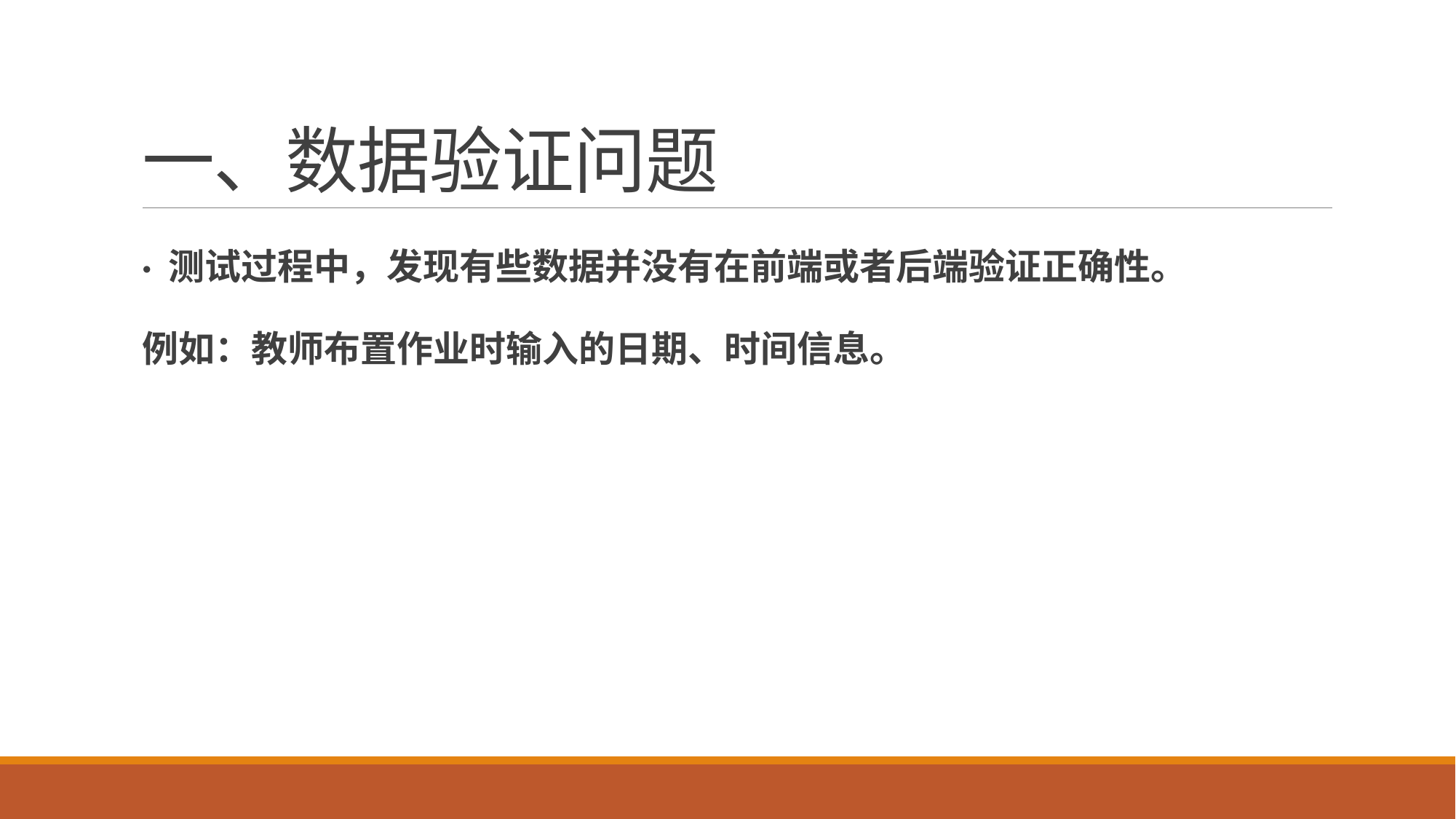

# 一、数据验证问题
· 测试过程中，发现有些数据并没有在前端或者后端验证正确性。
例如：教师布置作业时输入的日期、时间信息。